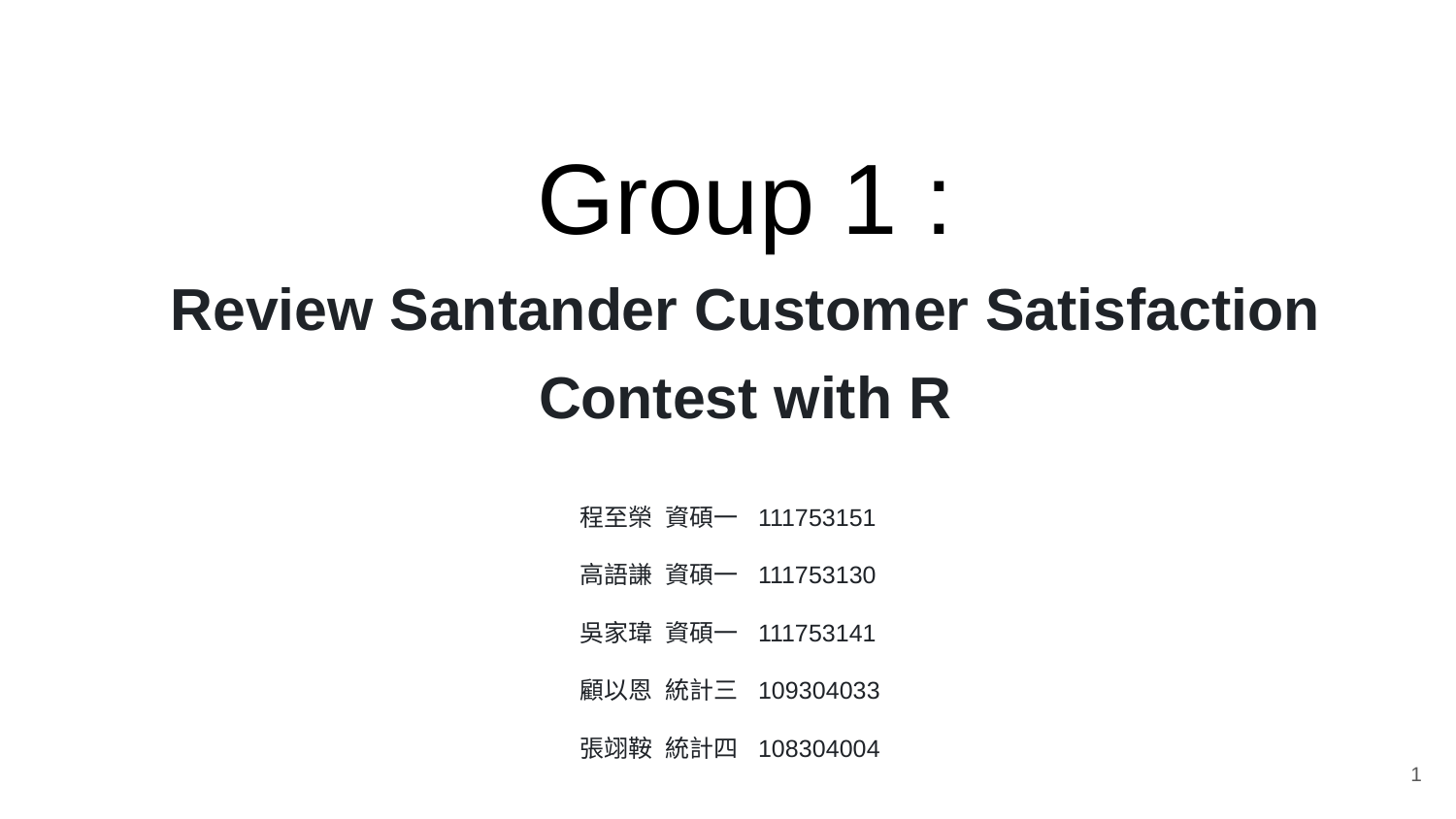

# Group 1 :
Review Santander Customer Satisfaction Contest with R

程至榮  資碩一  111753151
高語謙  資碩一  111753130
吳家瑋  資碩一  111753141
顧以恩  統計三  109304033
張翊鞍  統計四  108304004

1